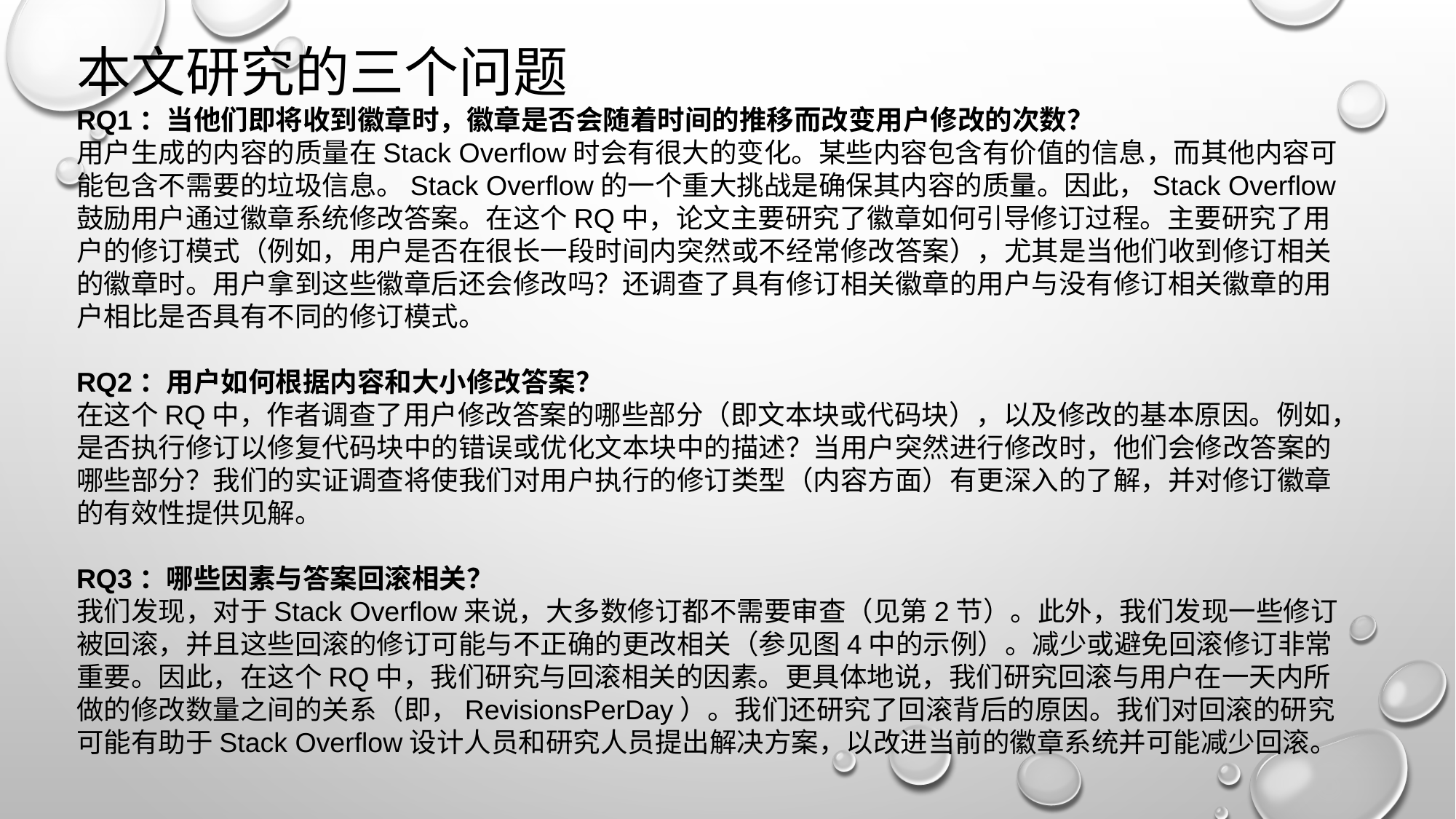

本文研究的三个问题
RQ1：当他们即将收到徽章时，徽章是否会随着时间的推移而改变用户修改的次数？
用户生成的内容的质量在Stack Overflow时会有很大的变化。某些内容包含有价值的信息，而其他内容可能包含不需要的垃圾信息。Stack Overflow的一个重大挑战是确保其内容的质量。因此，Stack Overflow鼓励用户通过徽章系统修改答案。在这个RQ中，论文主要研究了徽章如何引导修订过程。主要研究了用户的修订模式（例如，用户是否在很长一段时间内突然或不经常修改答案），尤其是当他们收到修订相关的徽章时。用户拿到这些徽章后还会修改吗？还调查了具有修订相关徽章的用户与没有修订相关徽章的用户相比是否具有不同的修订模式。

RQ2：用户如何根据内容和大小修改答案？
在这个RQ中，作者调查了用户修改答案的哪些部分（即文本块或代码块），以及修改的基本原因。例如，是否执行修订以修复代码块中的错误或优化文本块中的描述？当用户突然进行修改时，他们会修改答案的哪些部分？我们的实证调查将使我们对用户执行的修订类型（内容方面）有更深入的了解，并对修订徽章的有效性提供见解。

RQ3：哪些因素与答案回滚相关？
我们发现，对于Stack Overflow来说，大多数修订都不需要审查（见第2节）。此外，我们发现一些修订被回滚，并且这些回滚的修订可能与不正确的更改相关（参见图4中的示例）。减少或避免回滚修订非常重要。因此，在这个RQ中，我们研究与回滚相关的因素。更具体地说，我们研究回滚与用户在一天内所做的修改数量之间的关系（即，RevisionsPerDay）。我们还研究了回滚背后的原因。我们对回滚的研究可能有助于Stack Overflow设计人员和研究人员提出解决方案，以改进当前的徽章系统并可能减少回滚。